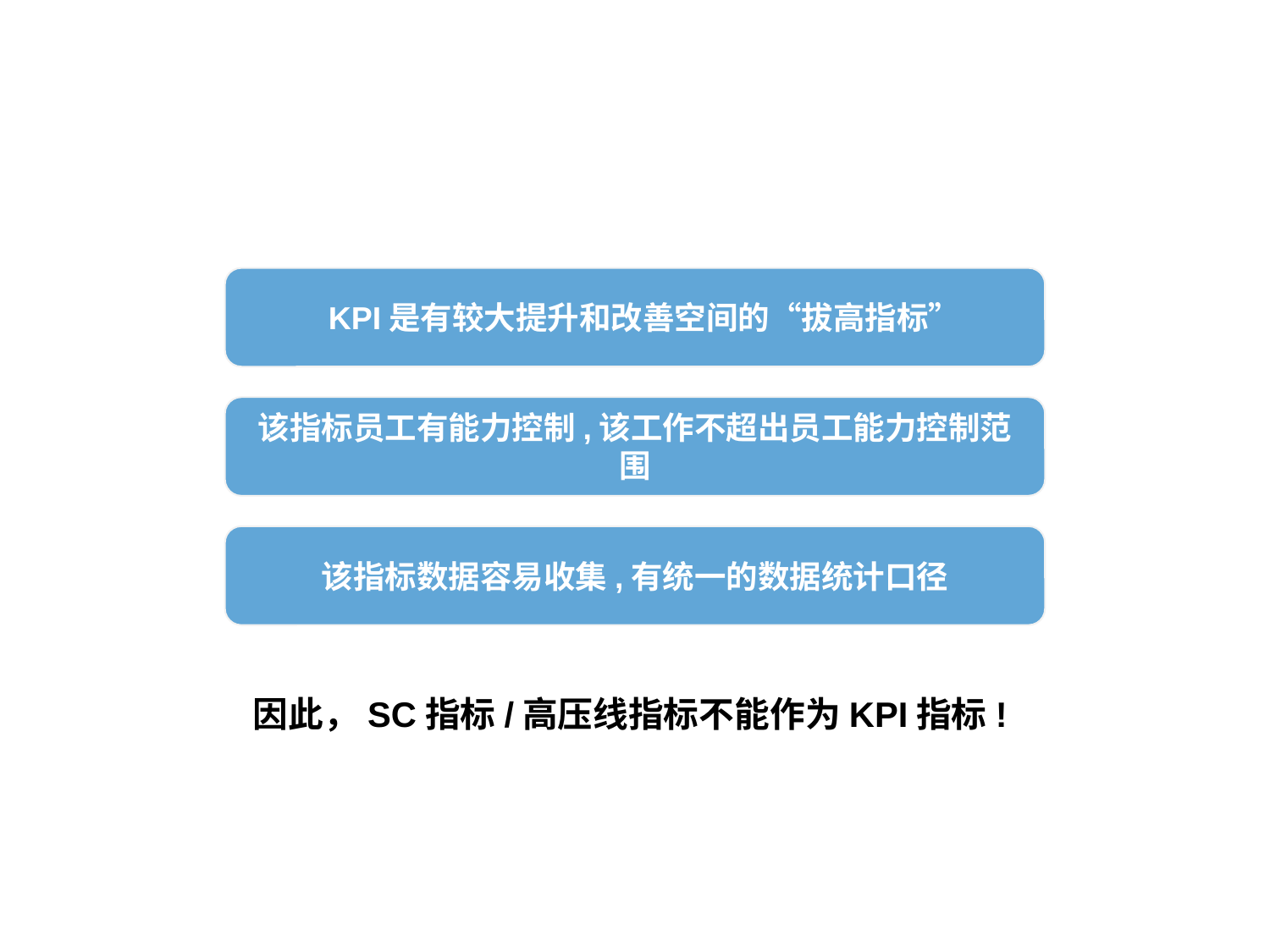

四种考评指标：KPI
 KPI是有较大提升和改善空间的“拔高指标”
该指标员工有能力控制,该工作不超出员工能力控制范围
该指标数据容易收集,有统一的数据统计口径
因此，SC指标/高压线指标不能作为KPI指标!